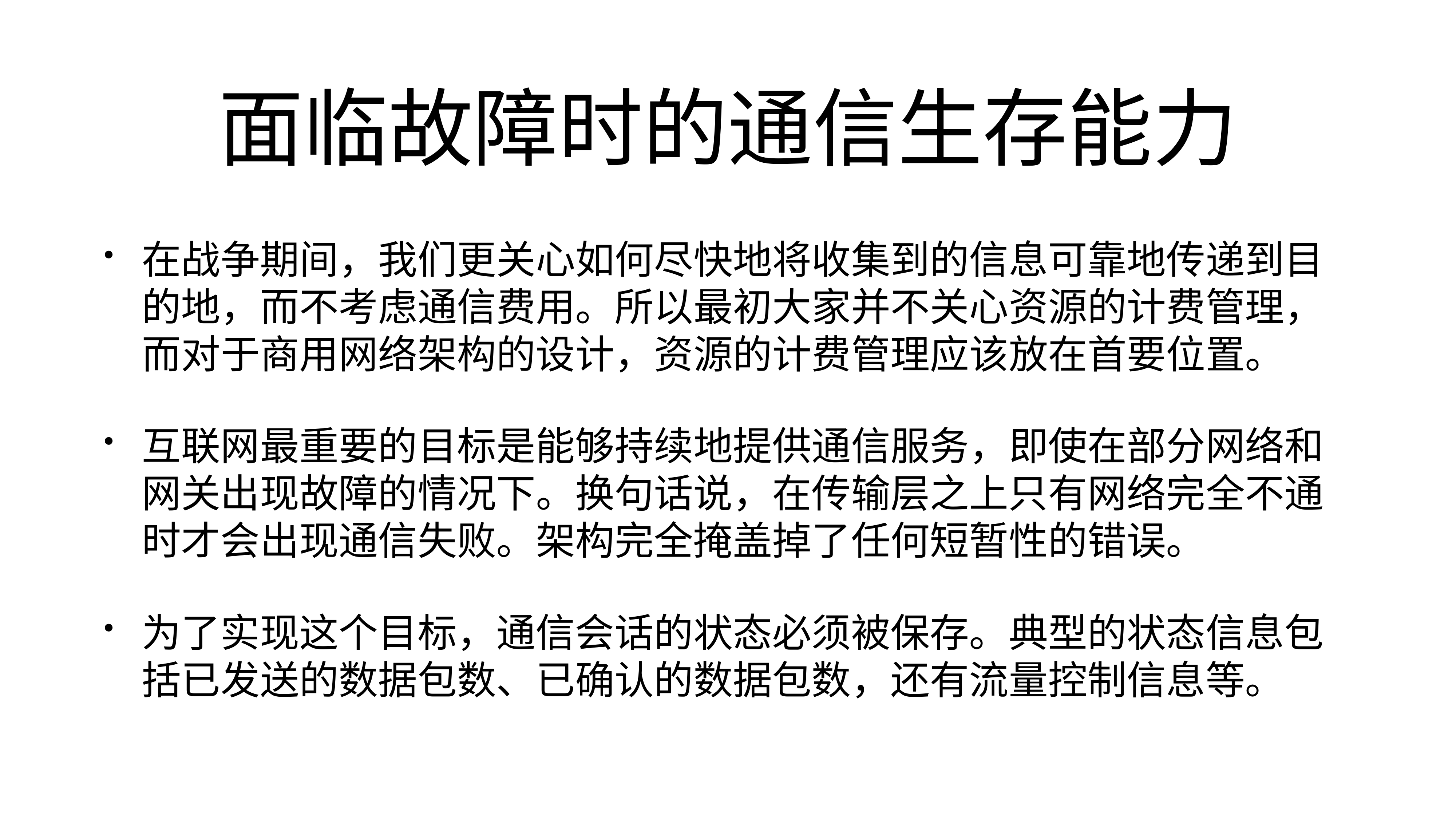

# 面临故障时的通信生存能力
在战争期间，我们更关心如何尽快地将收集到的信息可靠地传递到目的地，而不考虑通信费用。所以最初大家并不关心资源的计费管理，而对于商用网络架构的设计，资源的计费管理应该放在首要位置。
互联网最重要的目标是能够持续地提供通信服务，即使在部分网络和网关出现故障的情况下。换句话说，在传输层之上只有网络完全不通时才会出现通信失败。架构完全掩盖掉了任何短暂性的错误。
为了实现这个目标，通信会话的状态必须被保存。典型的状态信息包括已发送的数据包数、已确认的数据包数，还有流量控制信息等。